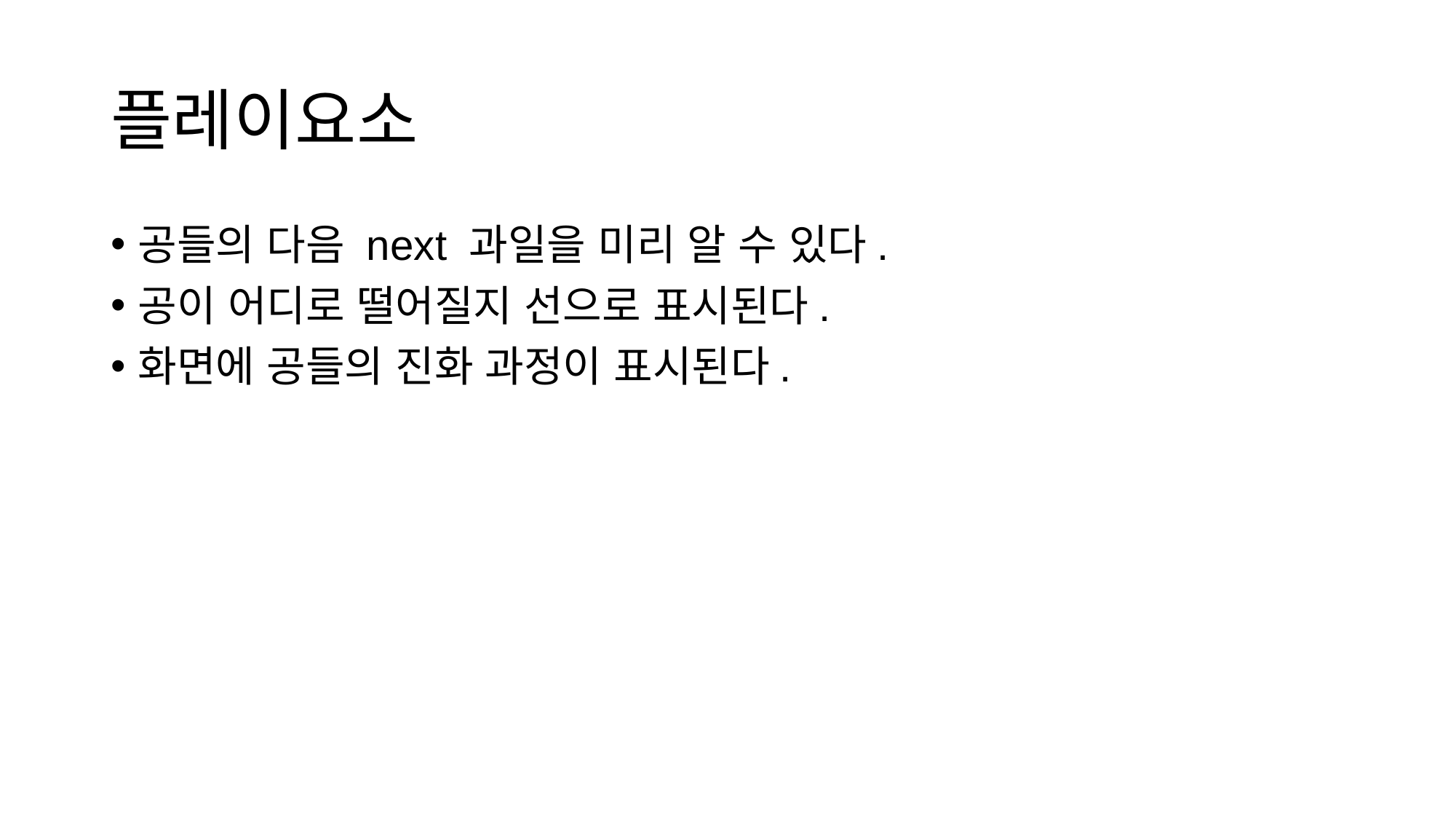

# 플레이요소
공들의 다음 next 과일을 미리 알 수 있다.
공이 어디로 떨어질지 선으로 표시된다.
화면에 공들의 진화 과정이 표시된다.